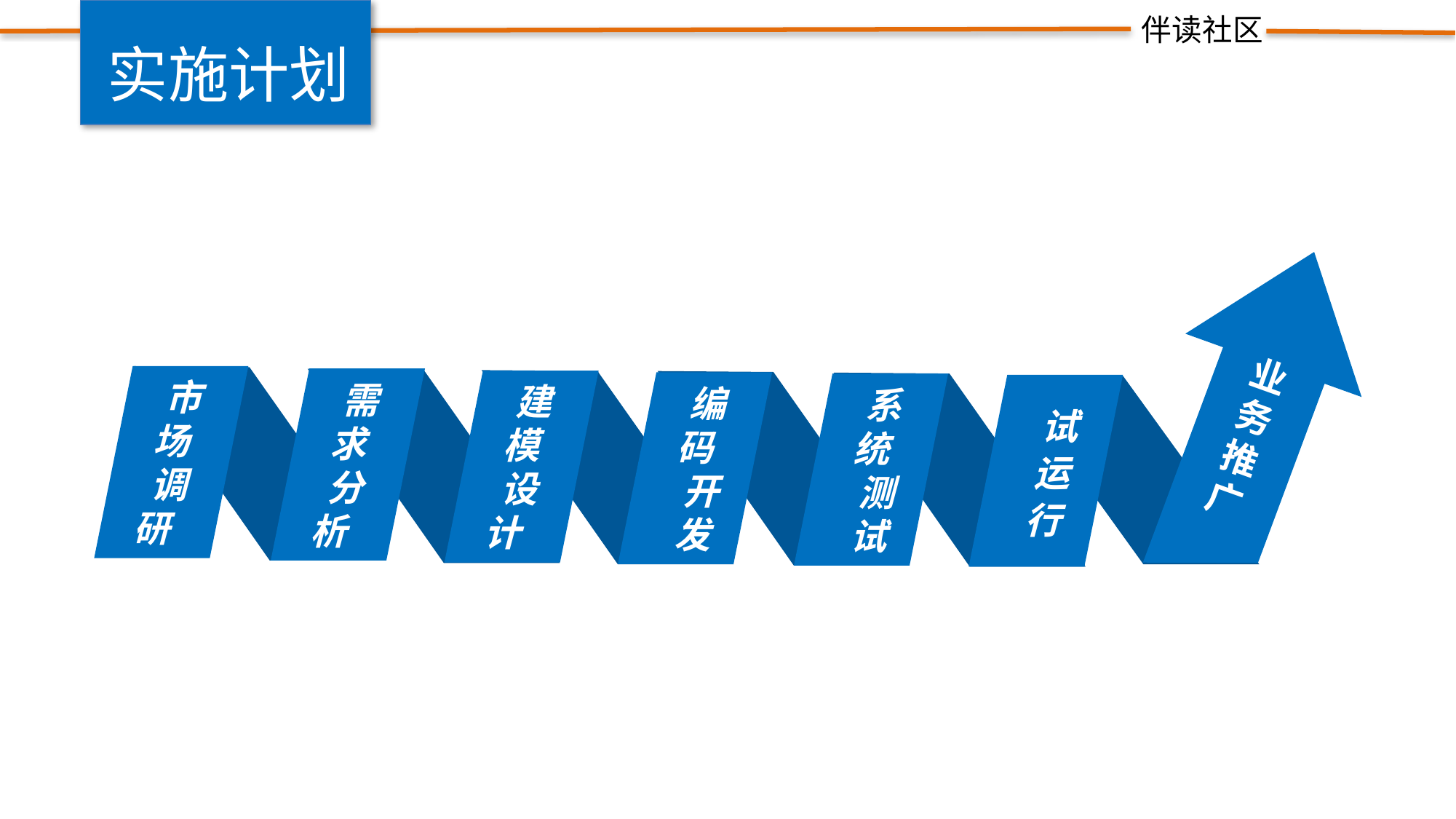

伴读社区
实施计划
点击添加文本

业
务
推
广
点击添加文本
  市
场
 调
研

  需
求
 分析

  建
模
 设计

  编
码
  开
 发

  系
统
  测
 试
   试
  运
 行

点击添加文本
点击添加文本